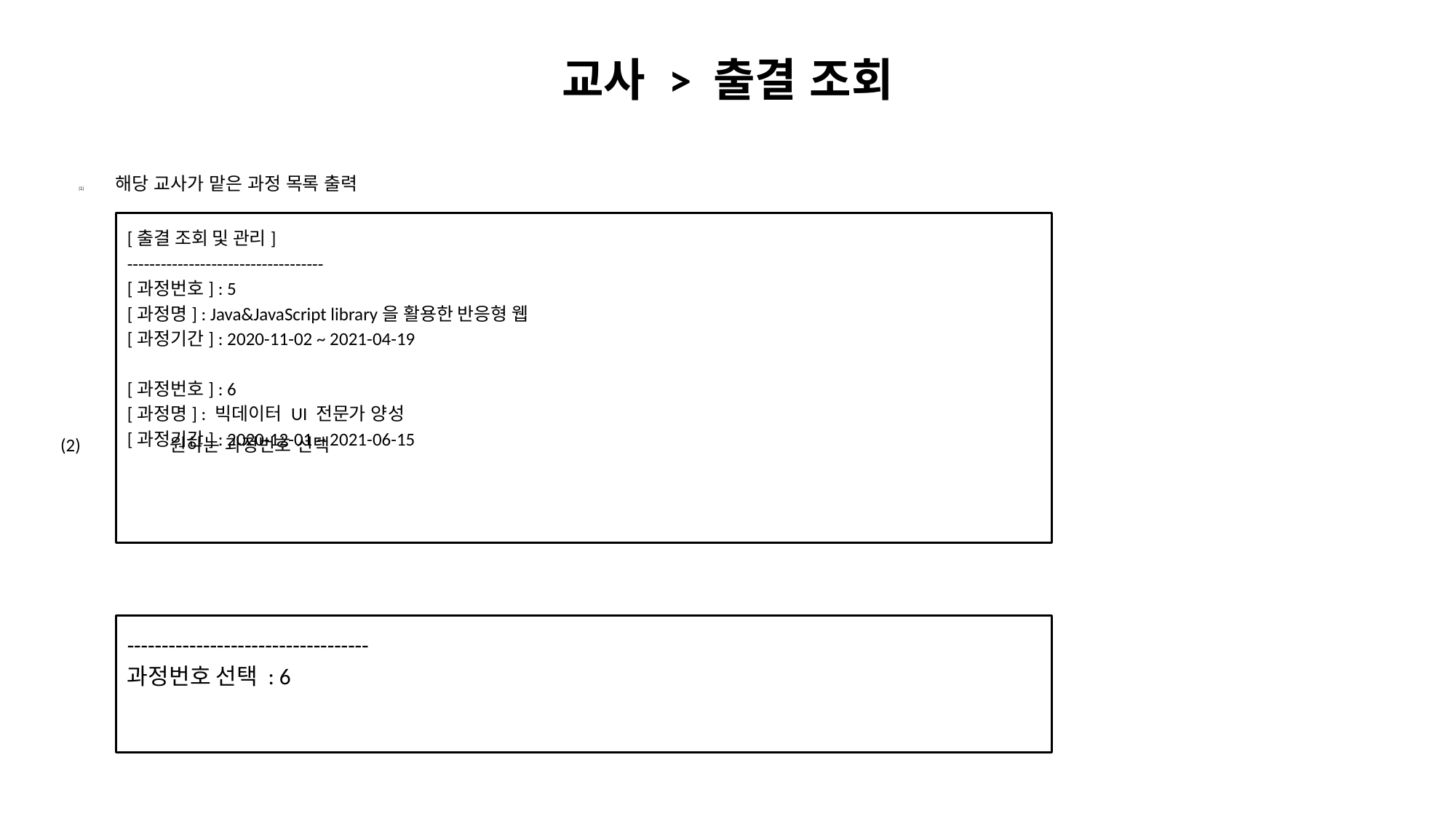

# 교사 > 출결 조회

해당 교사가 맡은 과정 목록 출력

(2)	원하는 과정번호 선택

[출결 조회 및 관리]
-----------------------------------
[과정번호] : 5
[과정명] : Java&JavaScript library을 활용한 반응형 웹
[과정기간] : 2020-11-02 ~ 2021-04-19

[과정번호] : 6
[과정명] : 빅데이터 UI 전문가 양성
[과정기간] : 2020-12-01 ~ 2021-06-15
-----------------------------------
과정번호 선택 : 6